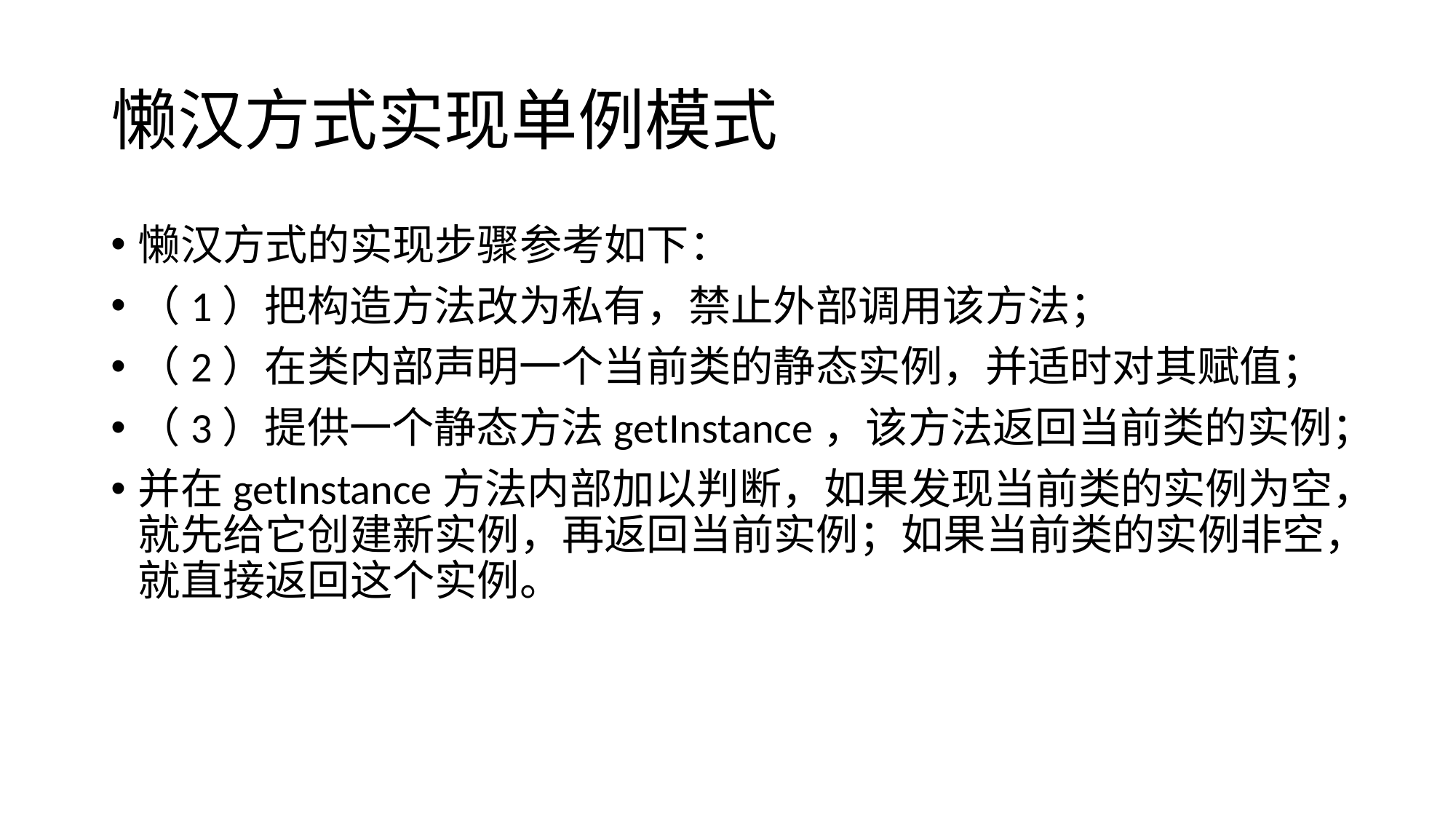

# 懒汉方式实现单例模式
懒汉方式的实现步骤参考如下：
（1）把构造方法改为私有，禁止外部调用该方法；
（2）在类内部声明一个当前类的静态实例，并适时对其赋值；
（3）提供一个静态方法getInstance，该方法返回当前类的实例；
并在getInstance方法内部加以判断，如果发现当前类的实例为空，就先给它创建新实例，再返回当前实例；如果当前类的实例非空，就直接返回这个实例。